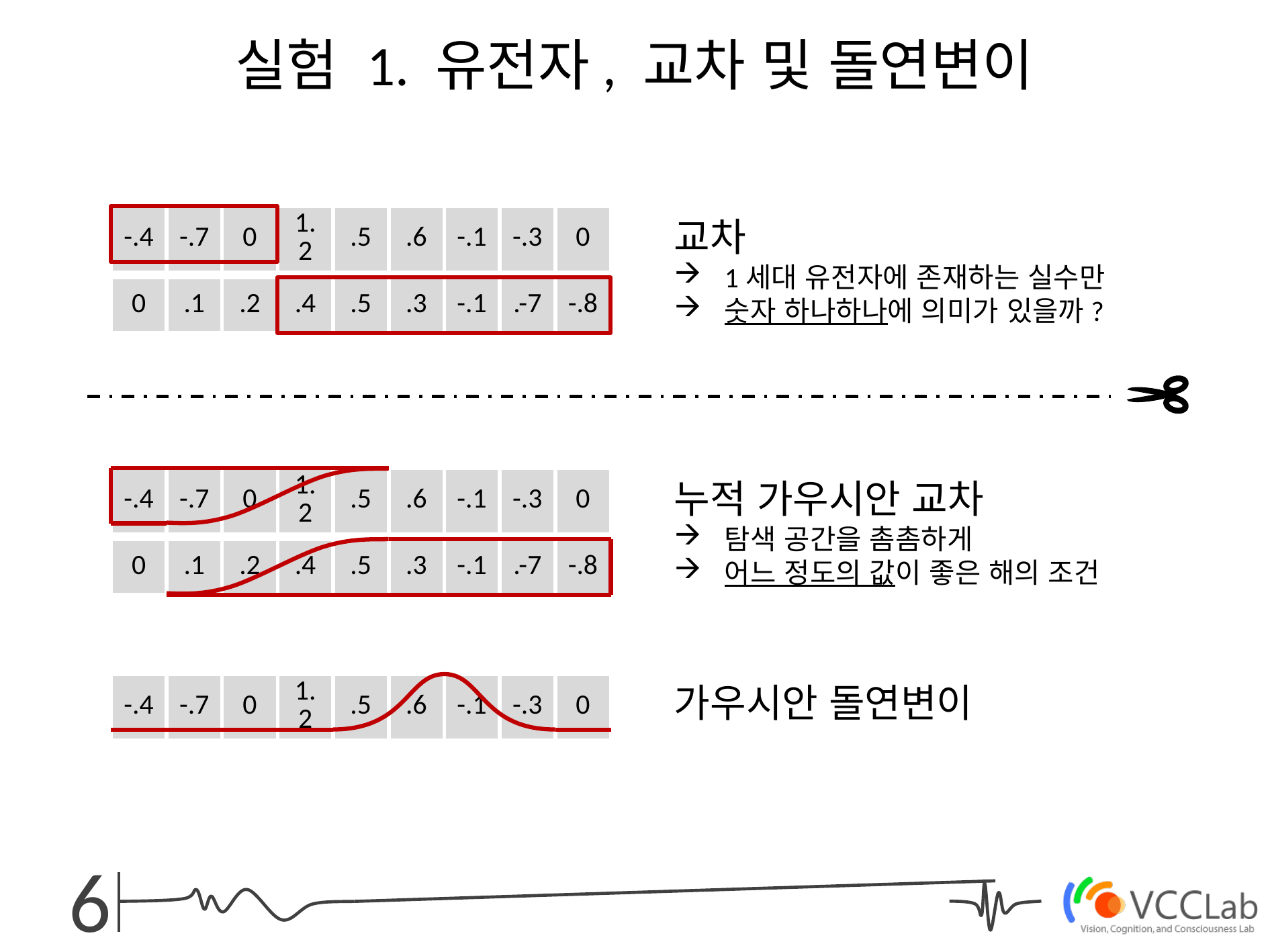

# 실험 1. 유전자, 교차 및 돌연변이

교차
1세대 유전자에 존재하는 실수만
숫자 하나하나에 의미가 있을까?
| -.4 | -.7 | 0 | 1.2 | .5 | .6 | -.1 | -.3 | 0 |
| --- | --- | --- | --- | --- | --- | --- | --- | --- |

| 0 | .1 | .2 | .4 | .5 | .3 | -.1 | .-7 | -.8 |
| --- | --- | --- | --- | --- | --- | --- | --- | --- |

누적 가우시안 교차
탐색 공간을 촘촘하게
어느 정도의 값이 좋은 해의 조건
| -.4 | -.7 | 0 | 1.2 | .5 | .6 | -.1 | -.3 | 0 |
| --- | --- | --- | --- | --- | --- | --- | --- | --- |

| 0 | .1 | .2 | .4 | .5 | .3 | -.1 | .-7 | -.8 |
| --- | --- | --- | --- | --- | --- | --- | --- | --- |
가우시안 돌연변이

| -.4 | -.7 | 0 | 1.2 | .5 | .6 | -.1 | -.3 | 0 |
| --- | --- | --- | --- | --- | --- | --- | --- | --- |